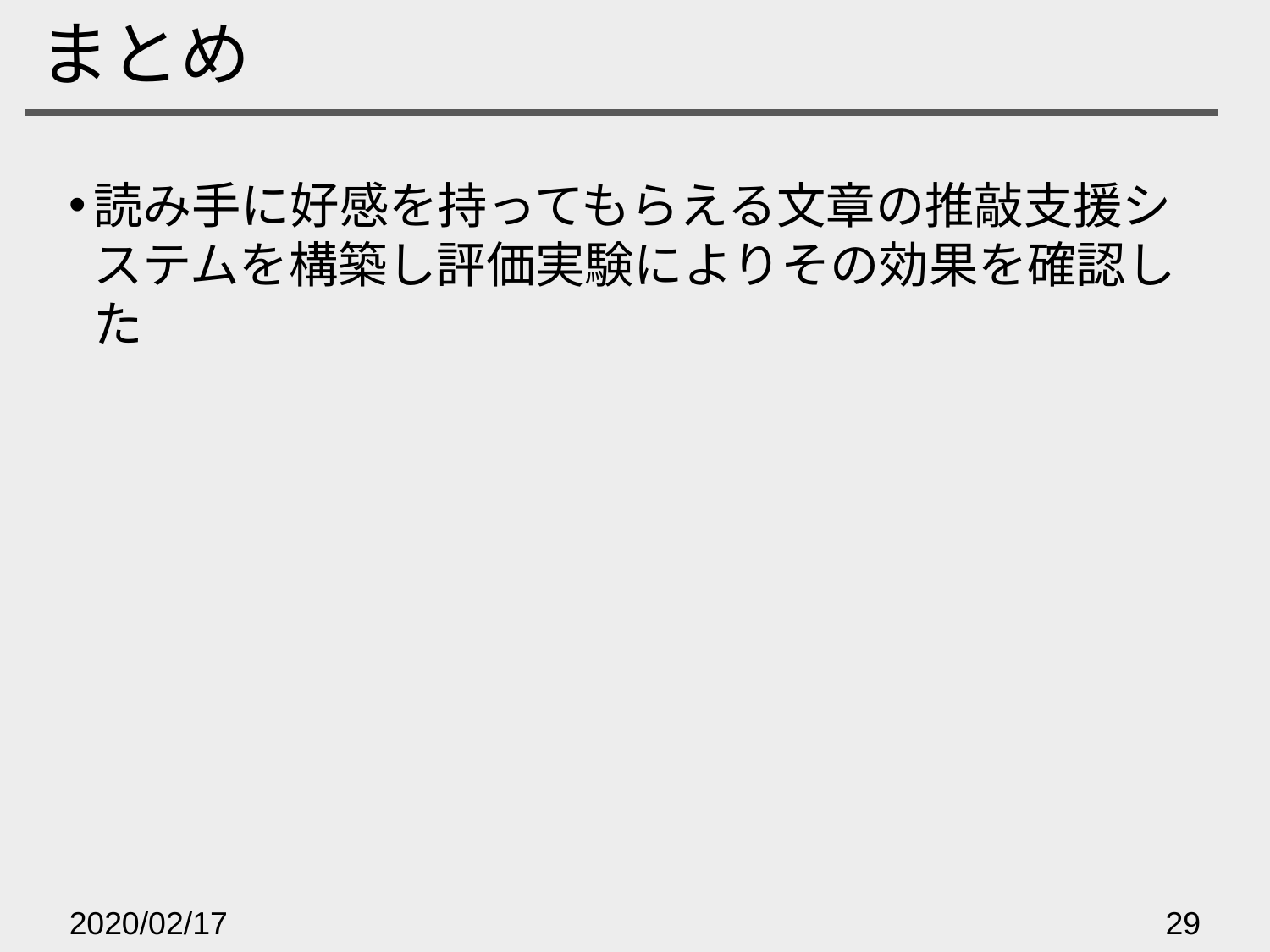

# まとめ

読み手に好感を持ってもらえる文章の推敲支援システムを構築し評価実験によりその効果を確認した
2020/02/17
29